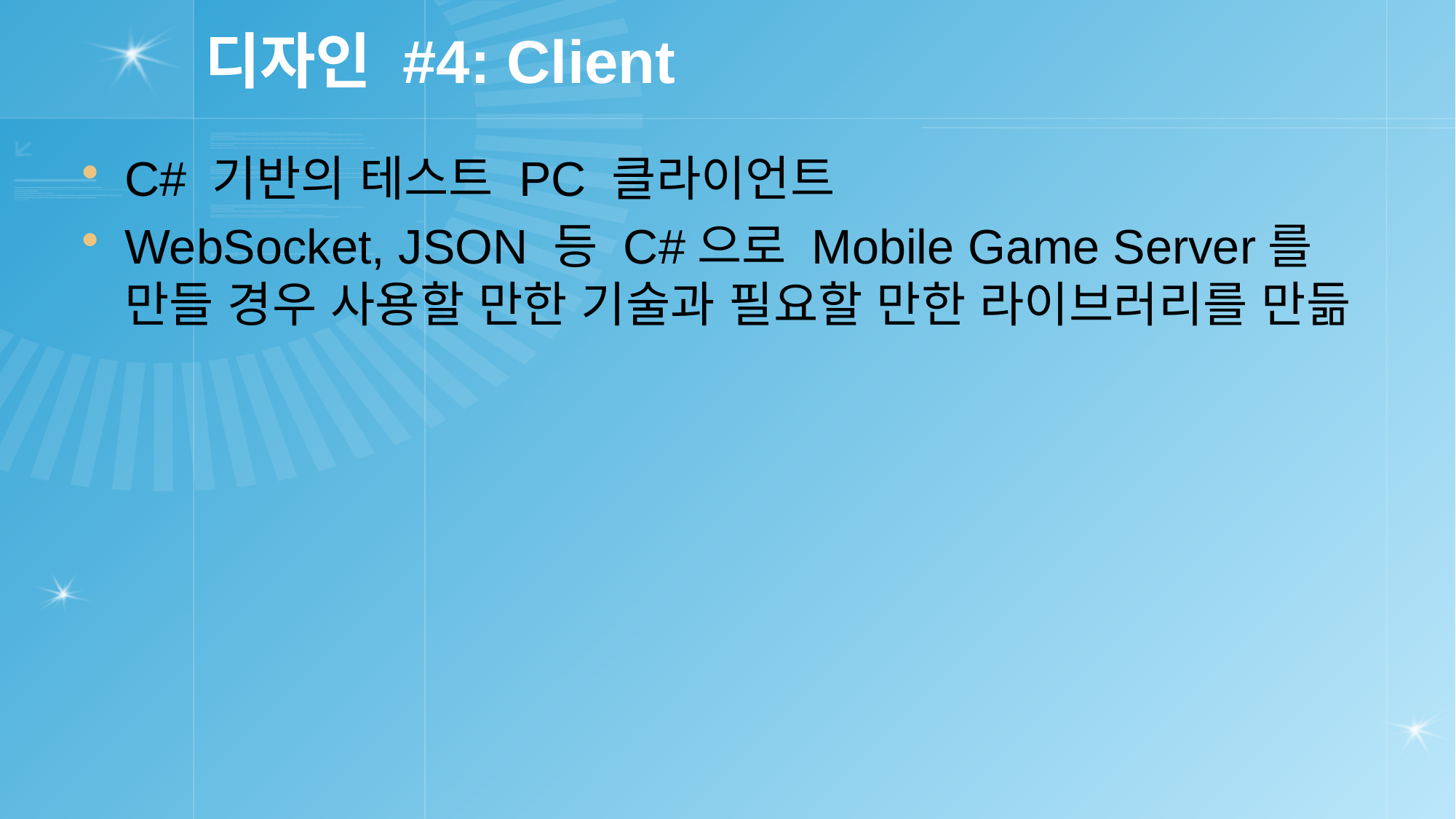

# 디자인 #4: Client
C# 기반의 테스트 PC 클라이언트
WebSocket, JSON 등 C#으로 Mobile Game Server를 만들 경우 사용할 만한 기술과 필요할 만한 라이브러리를 만듦